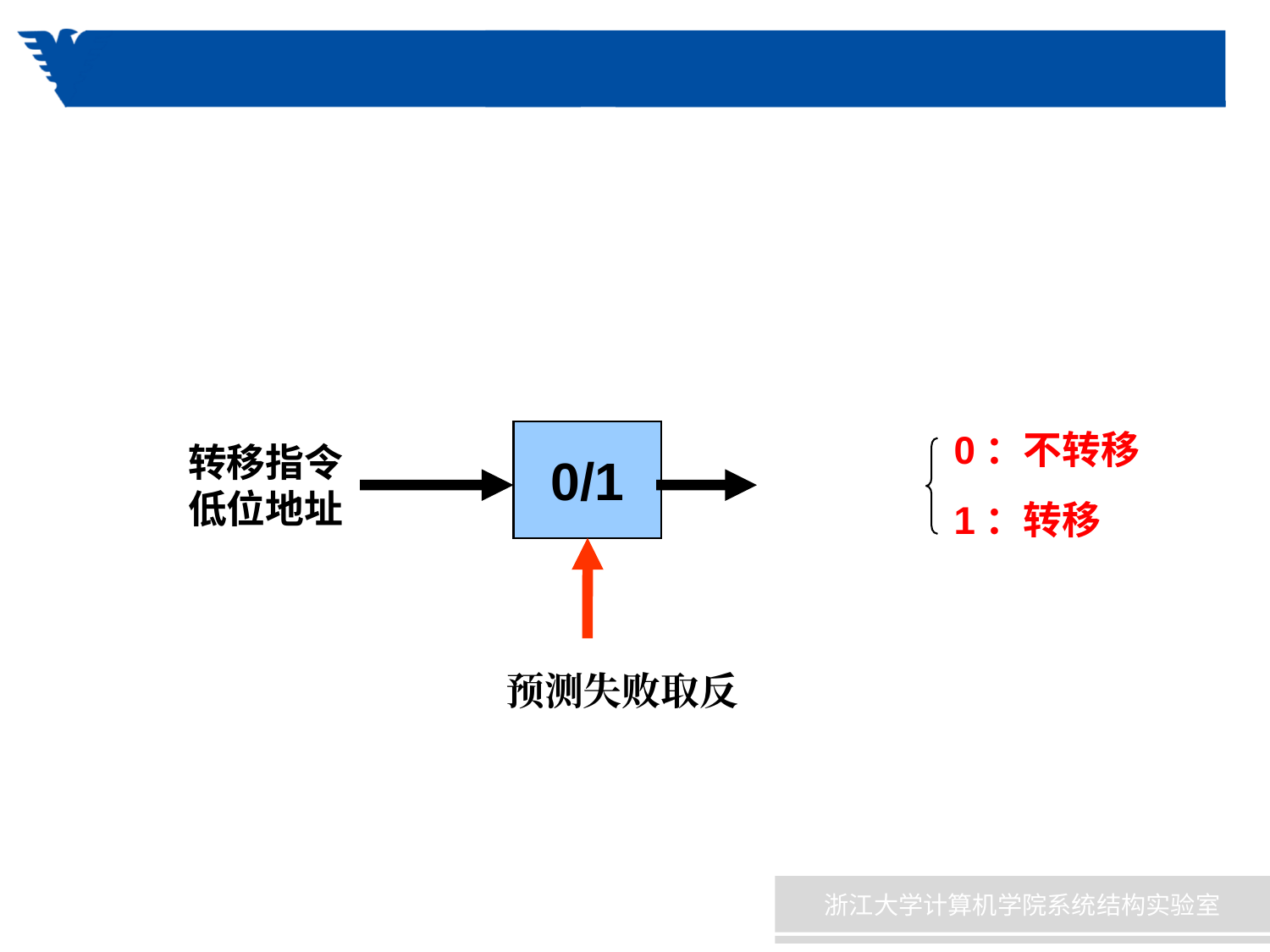

0：不转移
1：转移

预测行为
0/1
转移指令
低位地址

预测失败取反